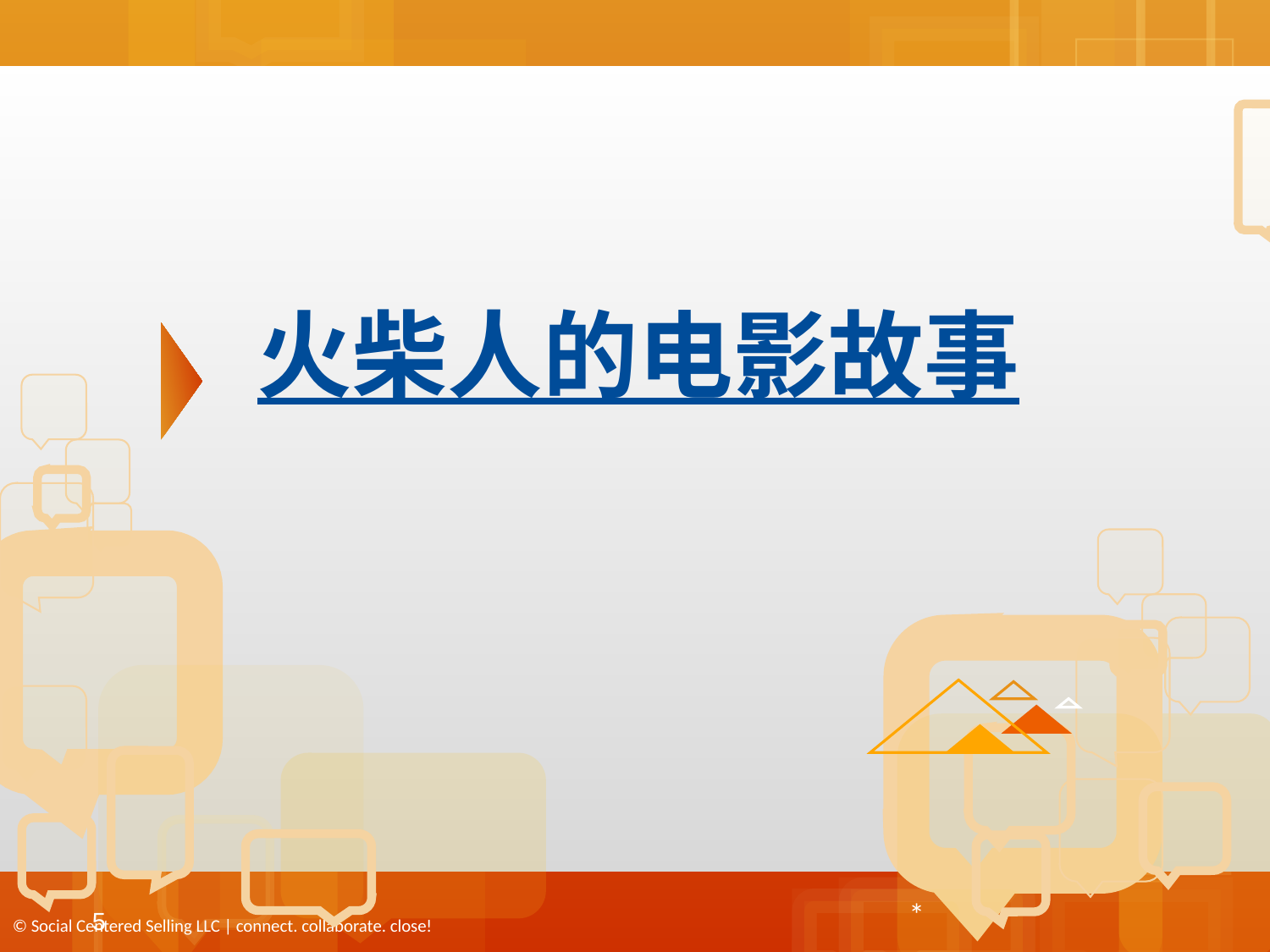

# 火柴人的电影故事

© Social Centered Selling LLC | connect. collaborate. close!
5
*